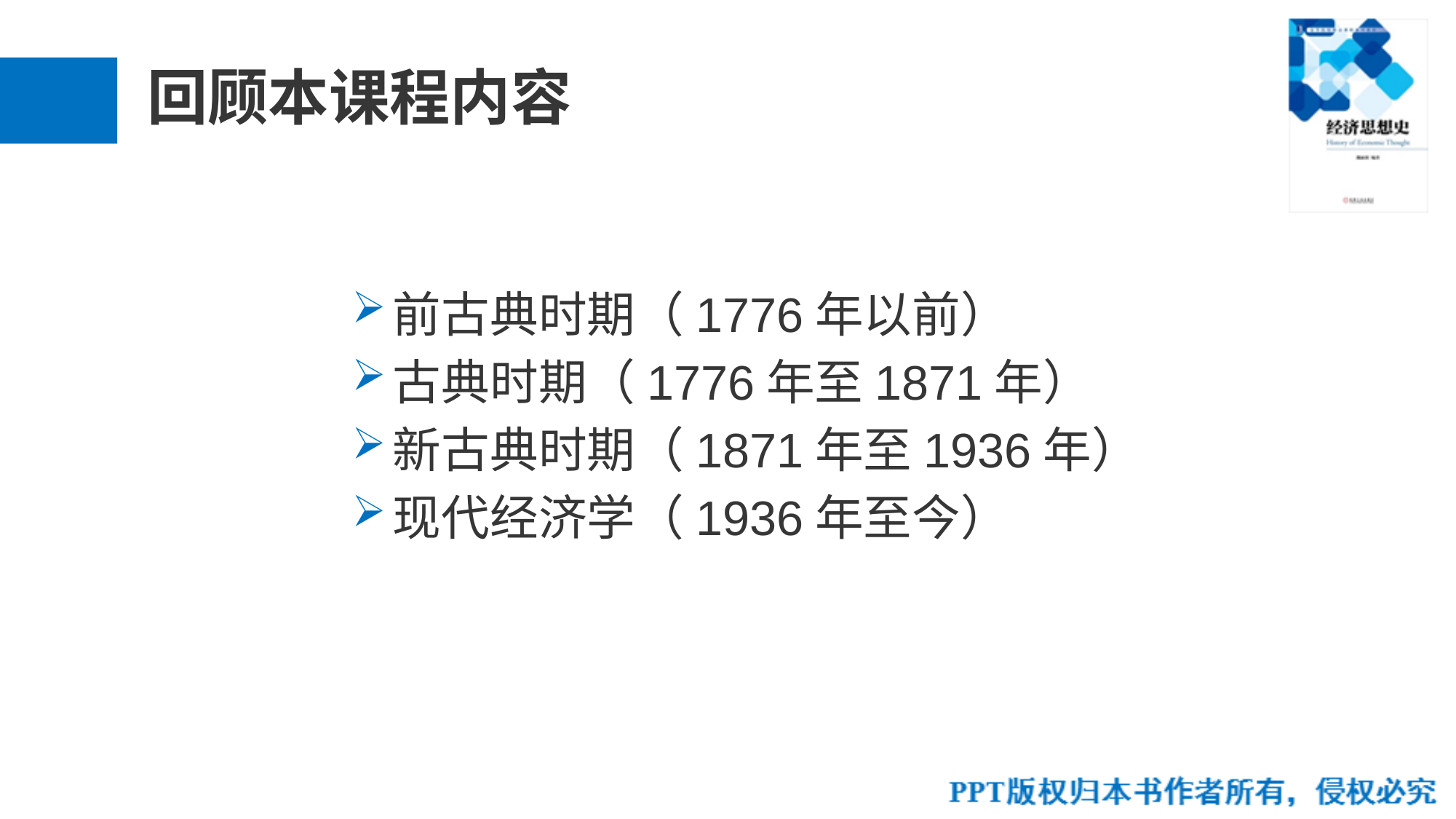

# 回顾本课程内容

前古典时期（1776年以前）
古典时期（1776年至1871年）
新古典时期（1871年至1936年）
现代经济学（1936年至今）
55